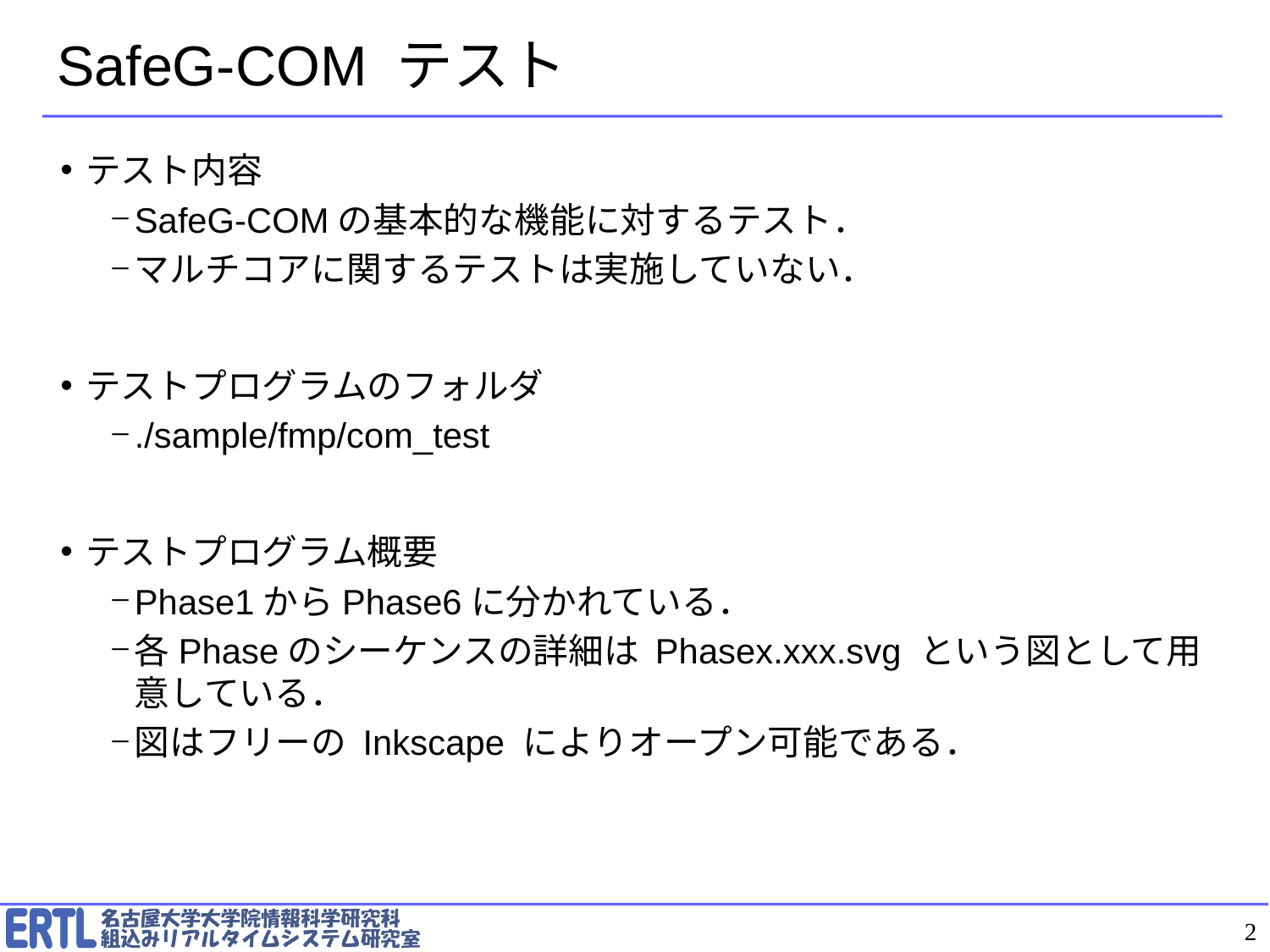

# SafeG-COM テスト
テスト内容
SafeG-COMの基本的な機能に対するテスト．
マルチコアに関するテストは実施していない．

テストプログラムのフォルダ
./sample/fmp/com_test

テストプログラム概要
Phase1からPhase6に分かれている．
各Phaseのシーケンスの詳細は Phasex.xxx.svg という図として用意している．
図はフリーの Inkscape によりオープン可能である．

2